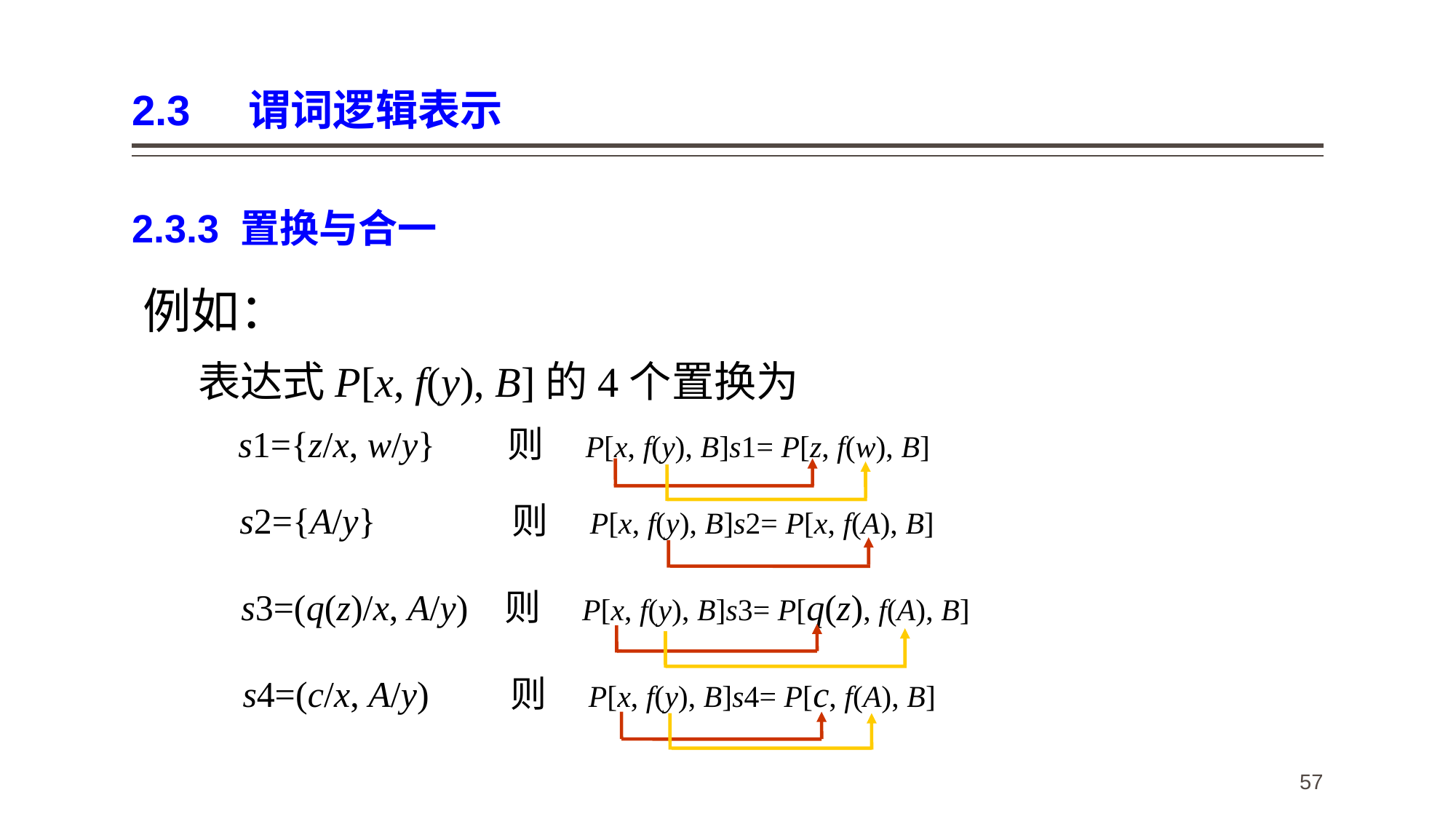

# 2.3    谓词逻辑表示
2.3.3 置换与合一
例如：
    表达式P[x, f(y), B]的4个置换为
s1={z/x, w/y}       则    P[x, f(y), B]s1= P[z, f(w), B]

s2={A/y}              则    P[x, f(y), B]s2= P[x, f(A), B]

s3=(q(z)/x, A/y)   则    P[x, f(y), B]s3= P[q(z), f(A), B]

s4=(c/x, A/y)        则    P[x, f(y), B]s4= P[c, f(A), B]

57